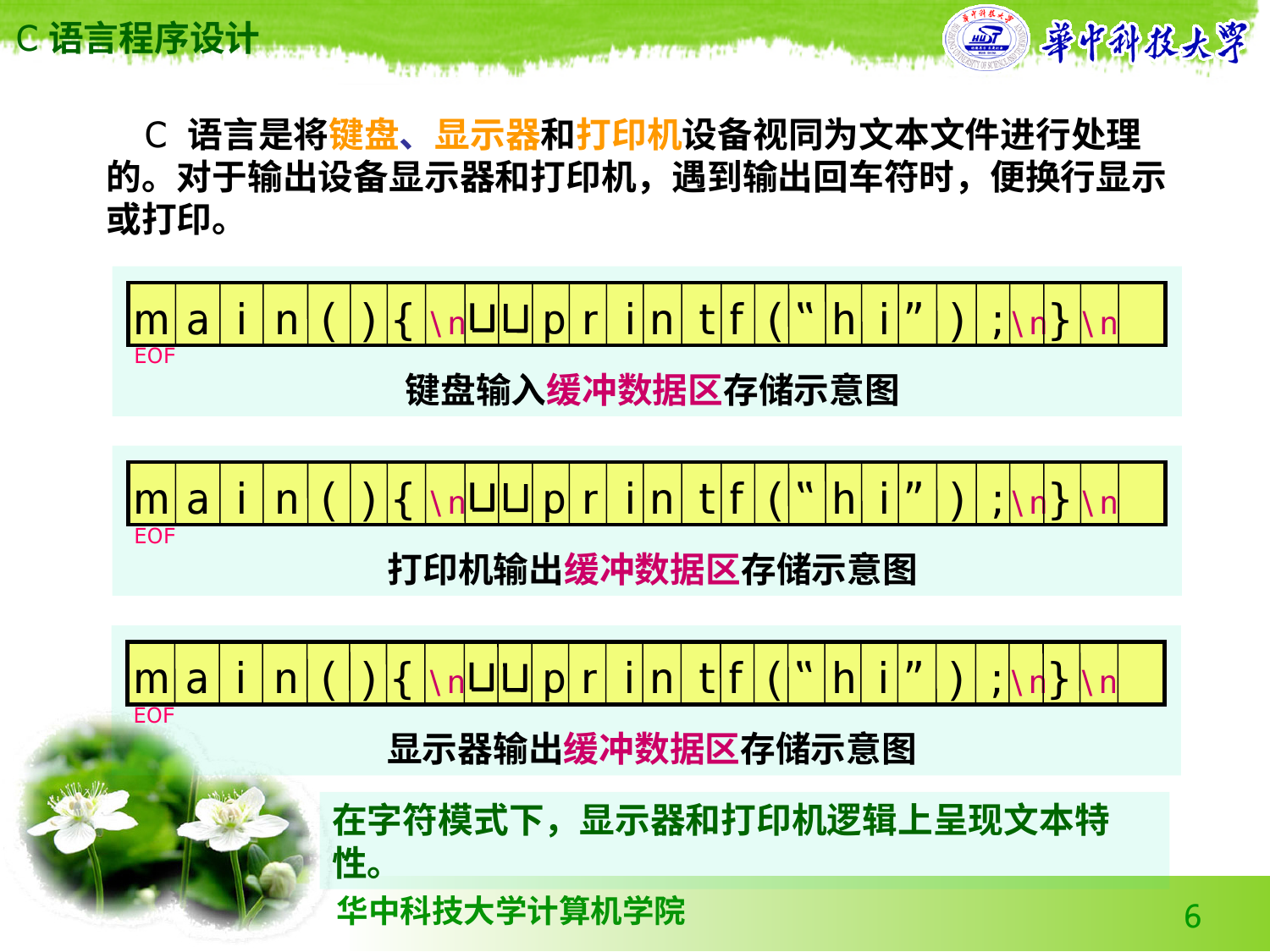

C 语言是将键盘、显示器和打印机设备视同为文本文件进行处理的。对于输出设备显示器和打印机，遇到输出回车符时，便换行显示或打印。

m a  i  n  (  ) { \n      p r  i n  t f  ( “ h  i ”  )  ; \n} \n EOF

键盘输入缓冲数据区存储示意图

m a  i  n  (  ) { \n      p r  i n  t f  ( “ h  i ”  )  ; \n} \n EOF

打印机输出缓冲数据区存储示意图

m a  i  n  (  ) { \n      p r  i n  t f  ( “ h  i ”  )  ; \n} \n EOF

显示器输出缓冲数据区存储示意图
在字符模式下，显示器和打印机逻辑上呈现文本特性。
6